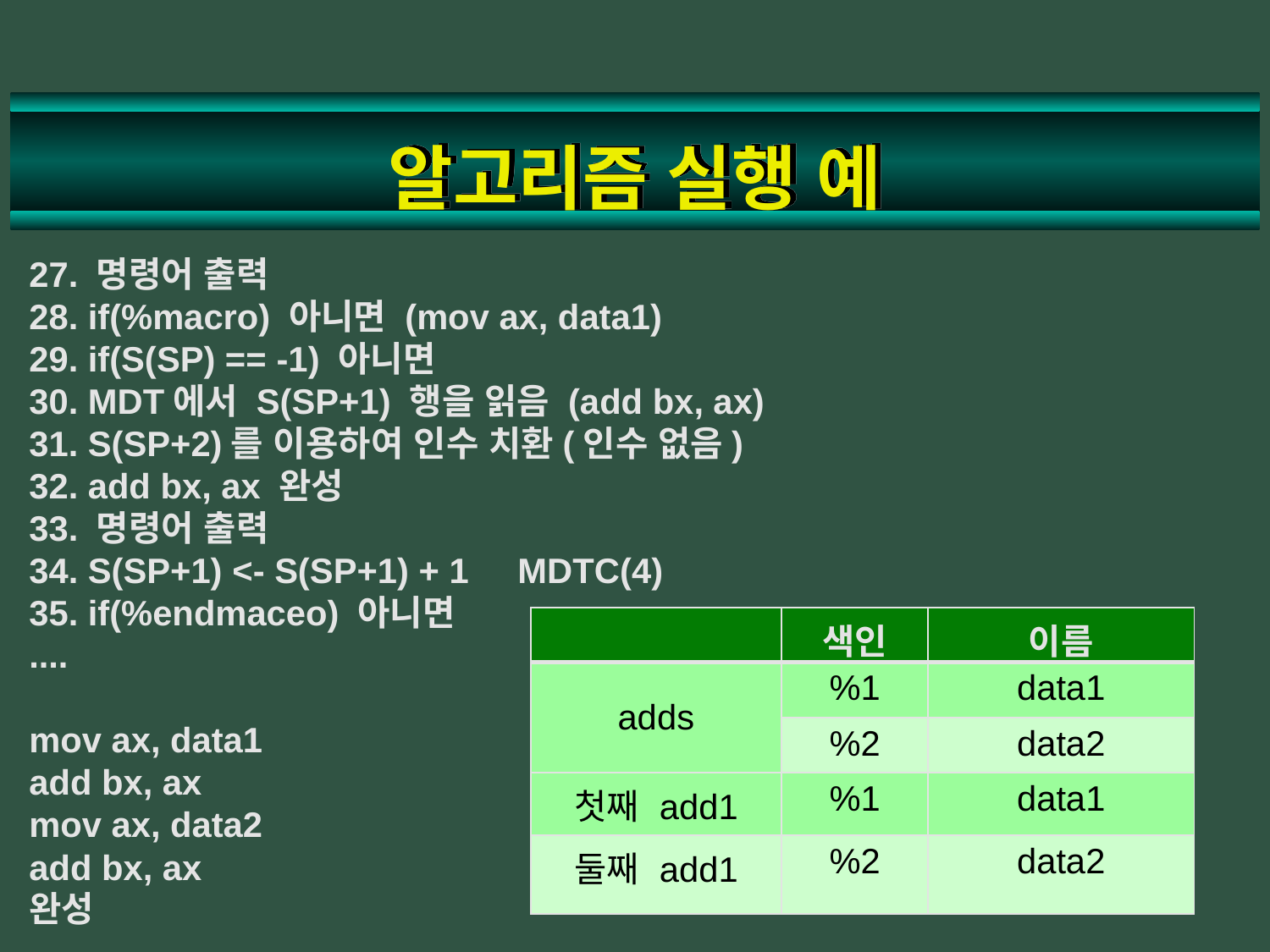

# 알고리즘 실행 예
27. 명령어 출력
28. if(%macro) 아니면 (mov ax, data1)
29. if(S(SP) == -1) 아니면
30. MDT에서 S(SP+1) 행을 읽음 (add bx, ax)
31. S(SP+2)를 이용하여 인수 치환(인수 없음)
32. add bx, ax 완성
33. 명령어 출력
34. S(SP+1) <- S(SP+1) + 1     MDTC(4)
35. if(%endmaceo) 아니면
....

mov ax, data1
add bx, ax
mov ax, data2
add bx, ax
완성

|  | 색인 | 이름 |
| --- | --- | --- |
| adds | %1 | data1 |
|  | %2 | data2 |
| 첫째 add1 | %1 | data1 |
| 둘째 add1 | %2 | data2 |
12